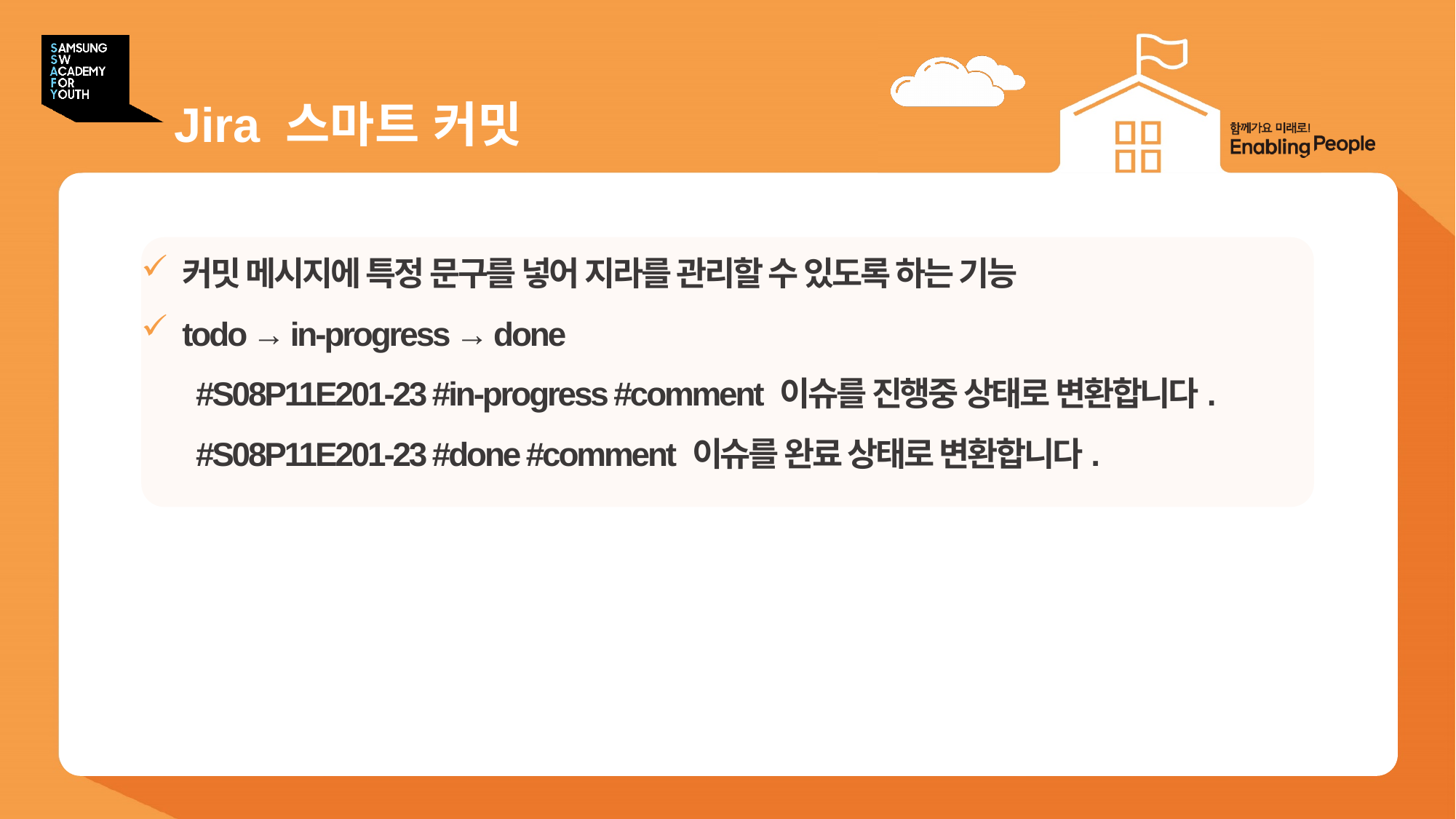

# Jira 스마트 커밋
커밋 메시지에 특정 문구를 넣어 지라를 관리할 수 있도록 하는 기능
todo → in-progress → done
#S08P11E201-23 #in-progress #comment 이슈를 진행중 상태로 변환합니다.
#S08P11E201-23 #done #comment 이슈를 완료 상태로 변환합니다.